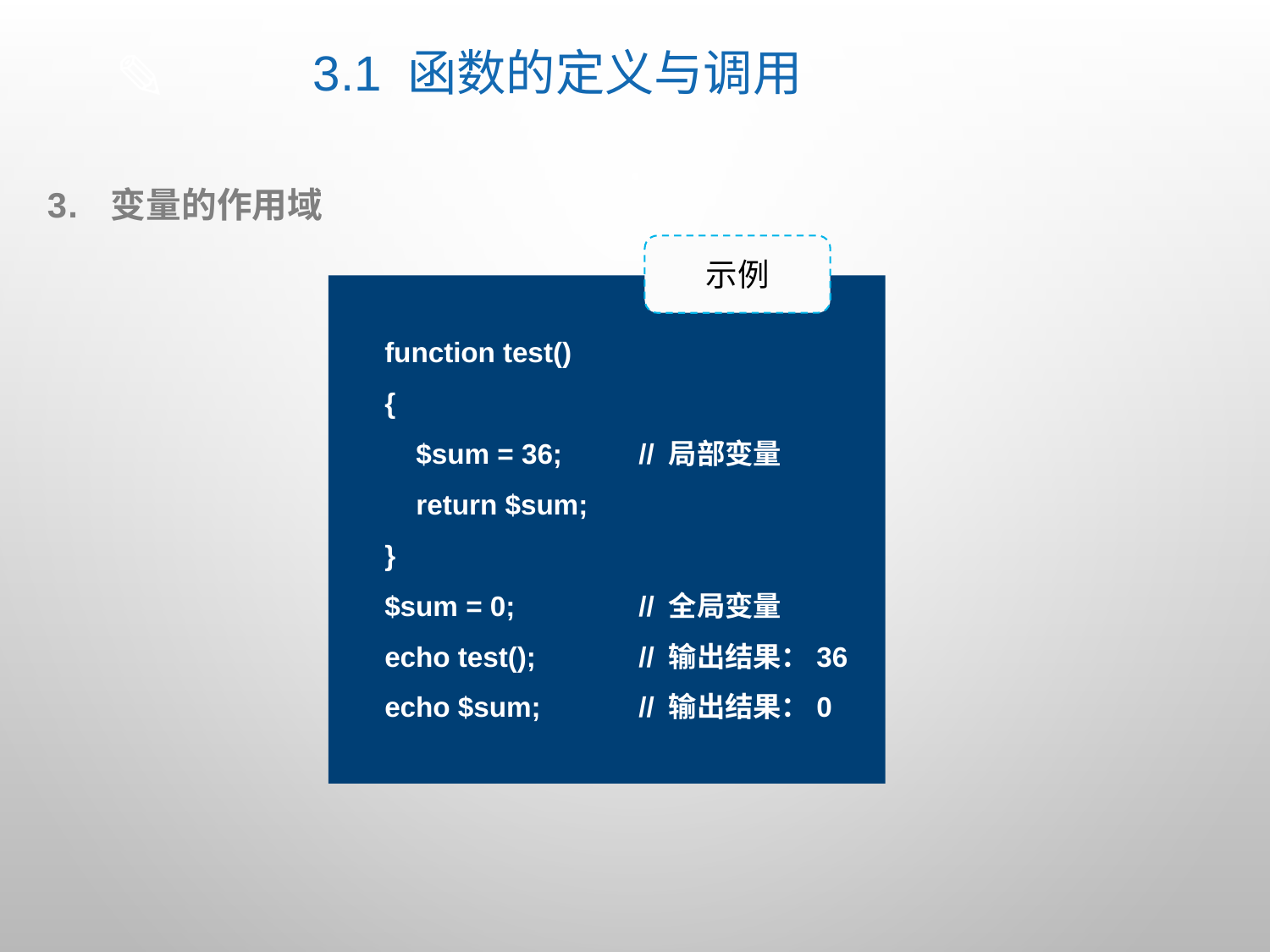

# 3.1 函数的定义与调用
变量的作用域
示例

function test()
{
    $sum = 36; 	// 局部变量
    return $sum;
}
$sum = 0; 	// 全局变量
echo test();   	// 输出结果：36
echo $sum;          	// 输出结果：0